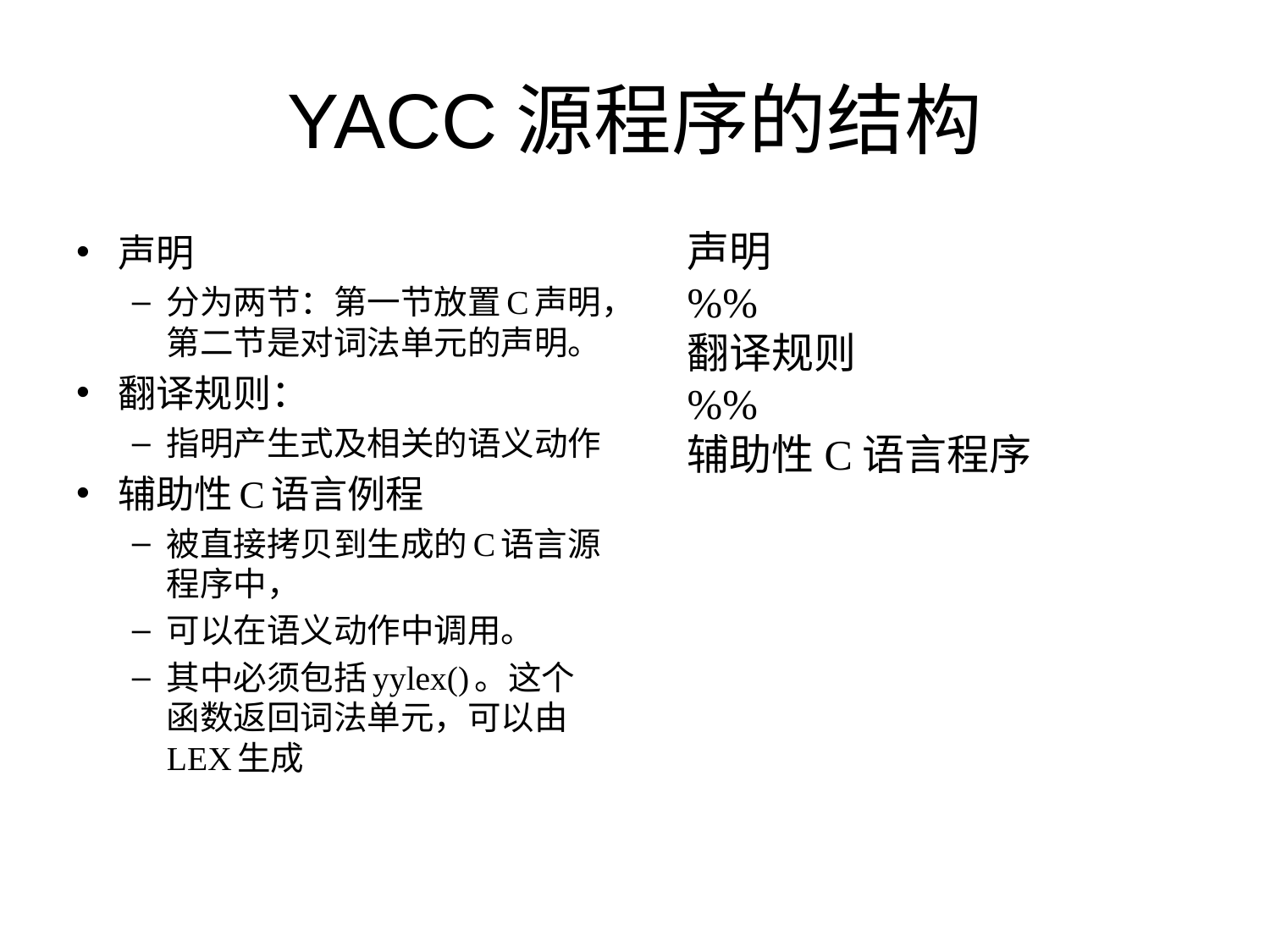

# YACC源程序的结构
声明
%%
翻译规则
%%
辅助性C语言程序

声明
分为两节：第一节放置C声明，第二节是对词法单元的声明。
翻译规则：
指明产生式及相关的语义动作
辅助性C语言例程
被直接拷贝到生成的C语言源程序中，
可以在语义动作中调用。
其中必须包括yylex()。这个函数返回词法单元，可以由LEX生成